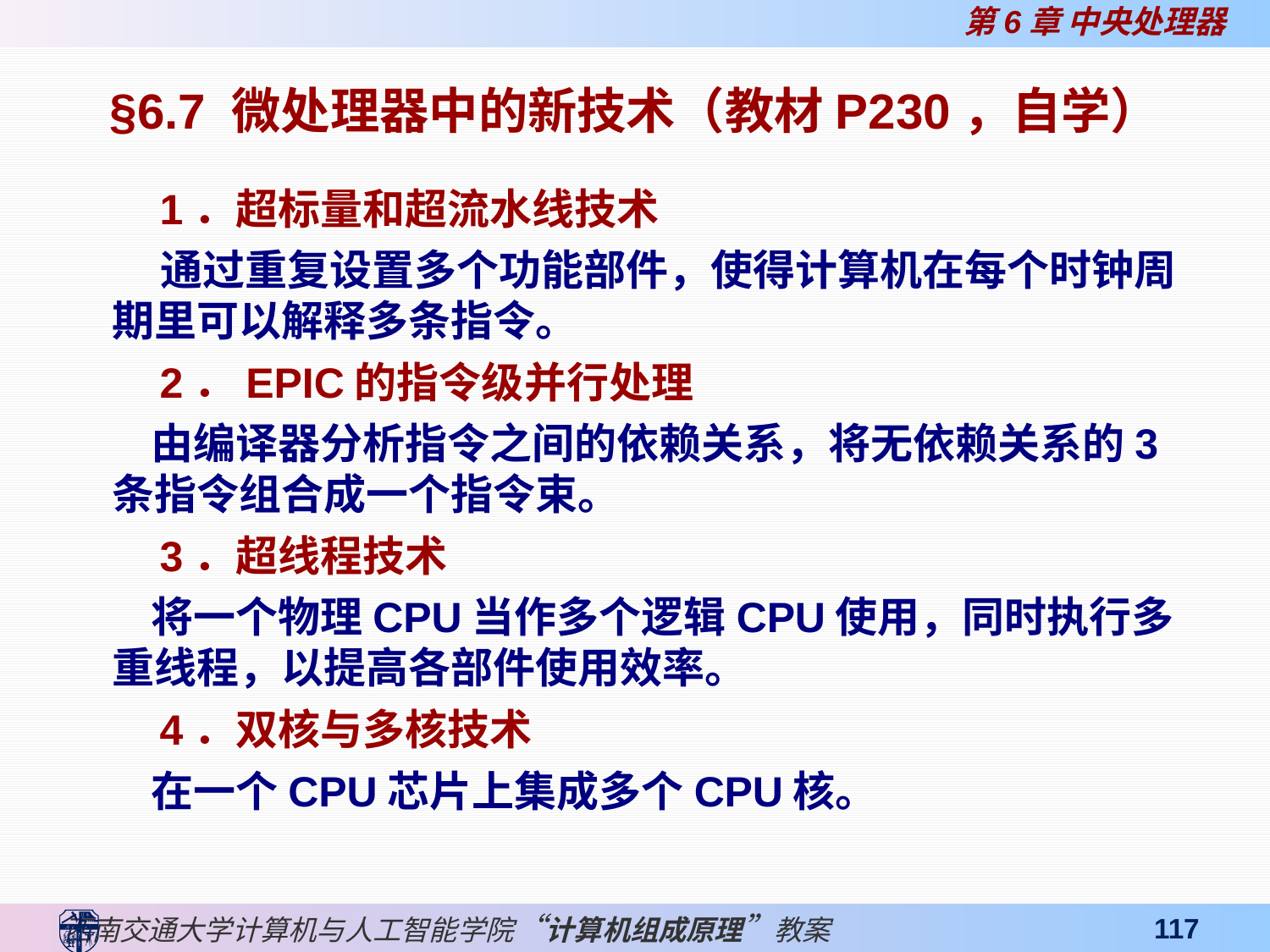

§6.7 微处理器中的新技术（教材P230，自学）
    1．超标量和超流水线技术
    通过重复设置多个功能部件，使得计算机在每个时钟周期里可以解释多条指令。
    2．EPIC的指令级并行处理
   由编译器分析指令之间的依赖关系，将无依赖关系的3条指令组合成一个指令束。
    3．超线程技术
   将一个物理CPU当作多个逻辑CPU使用，同时执行多重线程，以提高各部件使用效率。
    4．双核与多核技术
   在一个CPU芯片上集成多个CPU核。